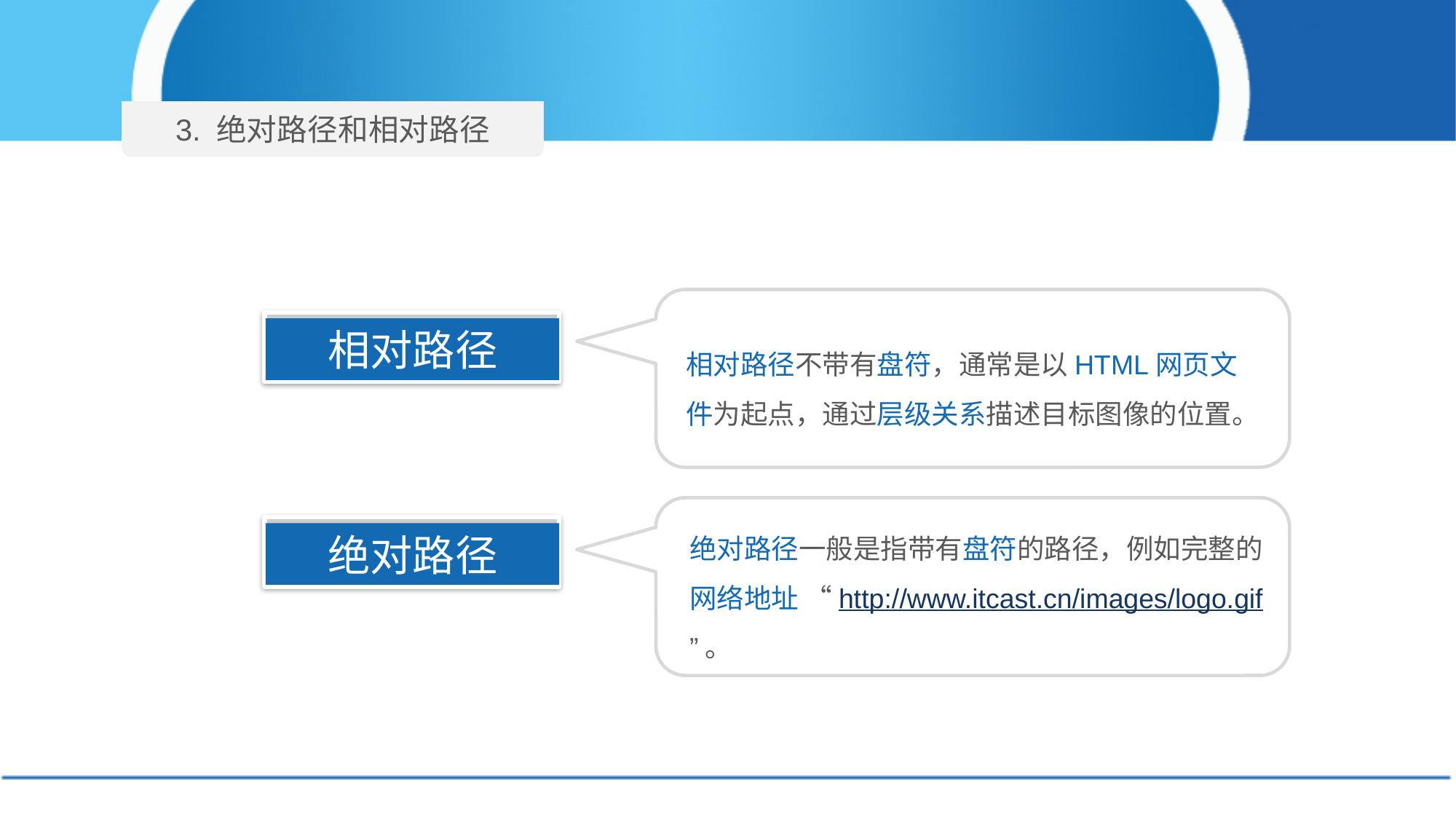

3. 绝对路径和相对路径

相对路径不带有盘符，通常是以HTML网页文件为起点，通过层级关系描述目标图像的位置。

相对路径

绝对路径一般是指带有盘符的路径，例如完整的网络地址 “http://www.itcast.cn/images/logo.gif”。

绝对路径